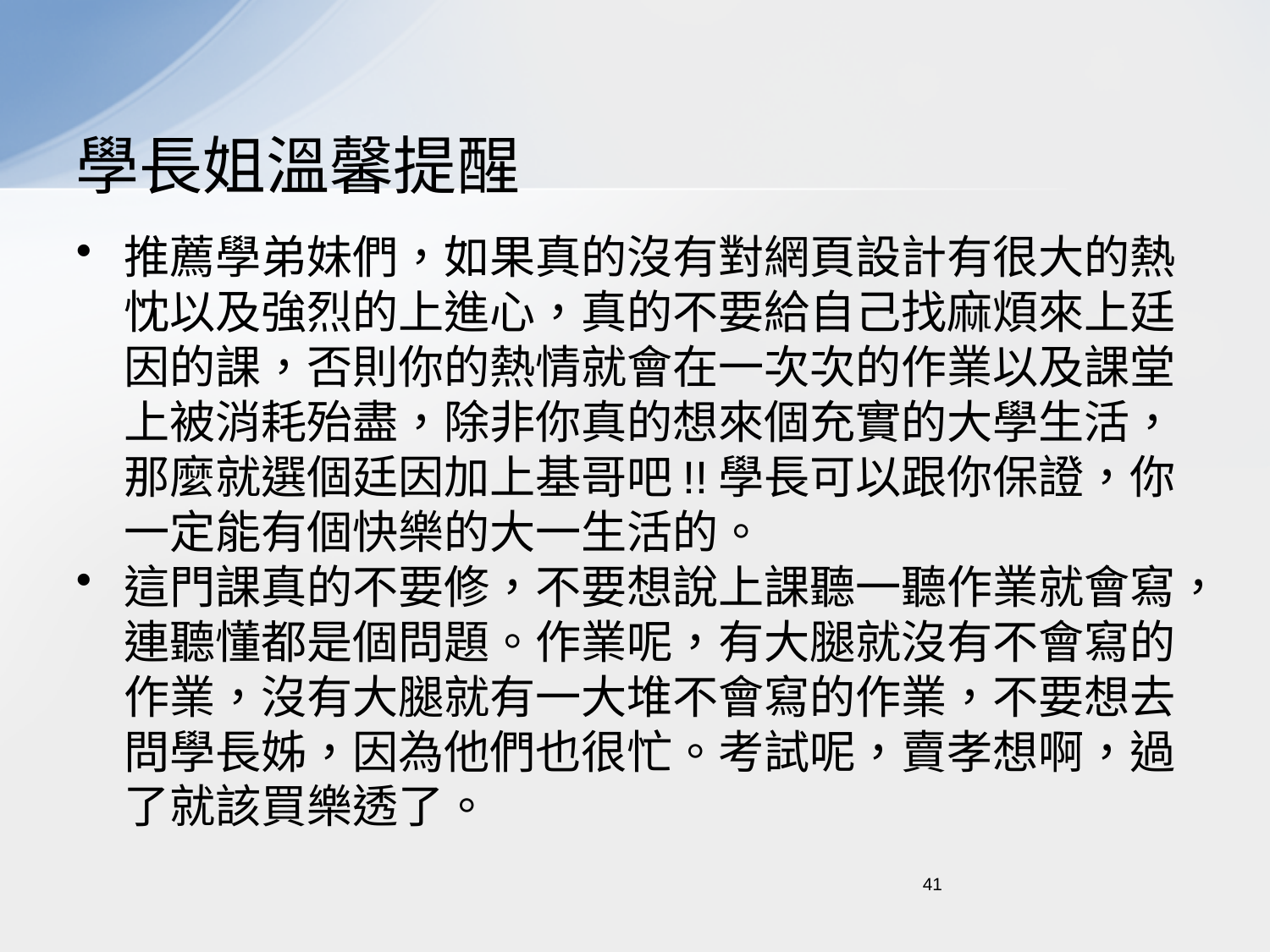

# 學長姐溫馨提醒
推薦學弟妹們，如果真的沒有對網頁設計有很大的熱忱以及強烈的上進心，真的不要給自己找麻煩來上廷因的課，否則你的熱情就會在一次次的作業以及課堂上被消耗殆盡，除非你真的想來個充實的大學生活，那麼就選個廷因加上基哥吧!!學長可以跟你保證，你一定能有個快樂的大一生活的。
這門課真的不要修，不要想說上課聽一聽作業就會寫，連聽懂都是個問題。作業呢，有大腿就沒有不會寫的作業，沒有大腿就有一大堆不會寫的作業，不要想去問學長姊，因為他們也很忙。考試呢，賣孝想啊，過了就該買樂透了。

41